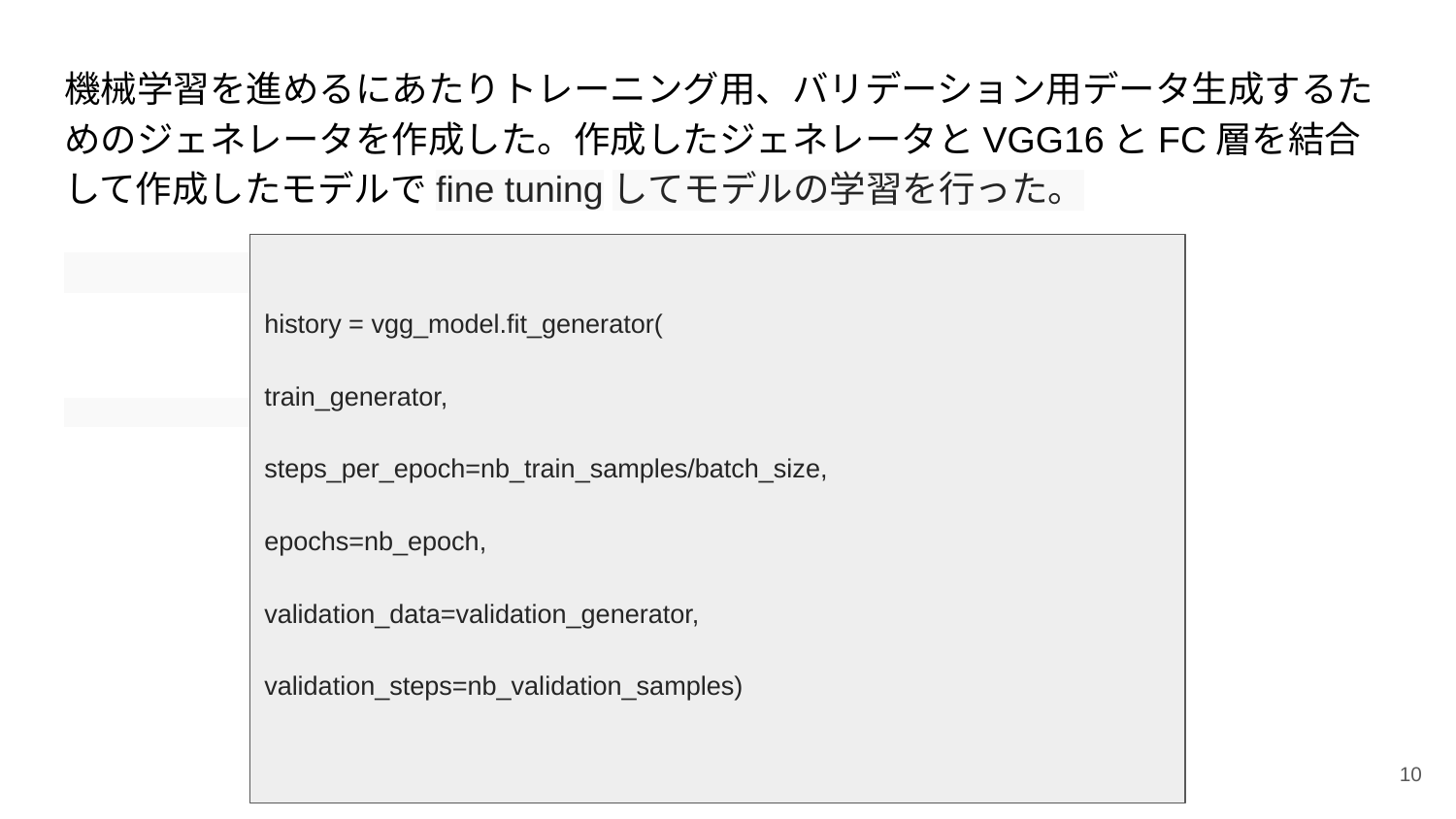

機械学習を進めるにあたりトレーニング用、バリデーション用データ生成するためのジェネレータを作成した。作成したジェネレータとVGG16とFC層を結合して作成したモデルでfine tuningしてモデルの学習を行った。

history = vgg_model.fit_generator(

train_generator,

steps_per_epoch=nb_train_samples/batch_size,

epochs=nb_epoch,

validation_data=validation_generator,

validation_steps=nb_validation_samples)

10